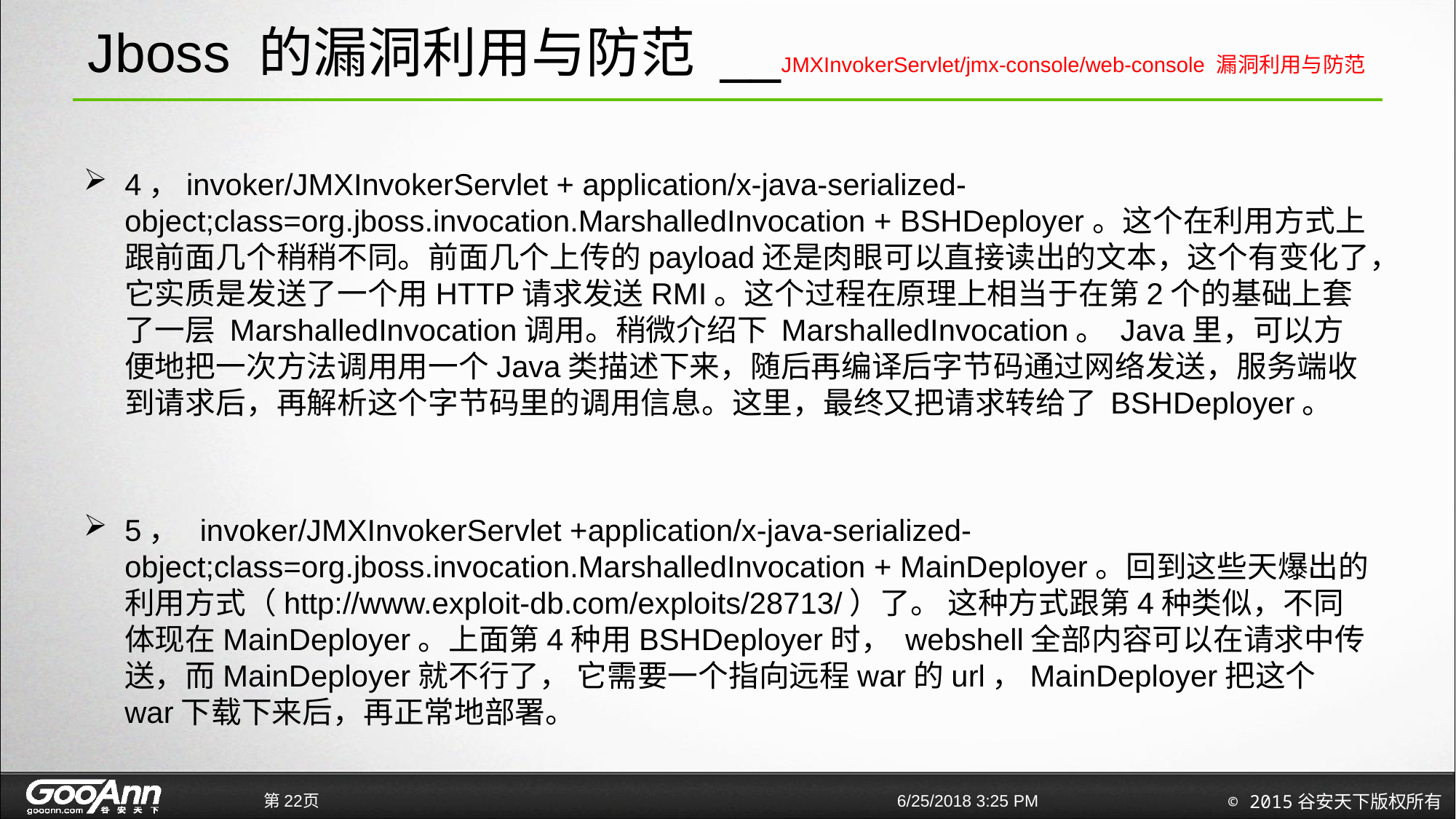

# Jboss 的漏洞利用与防范 __JMXInvokerServlet/jmx-console/web-console 漏洞利用与防范

4，invoker/JMXInvokerServlet + application/x-java-serialized-object;class=org.jboss.invocation.MarshalledInvocation + BSHDeployer。这个在利用方式上跟前面几个稍稍不同。前面几个上传的payload还是肉眼可以直接读出的文本，这个有变化了，它实质是发送了一个用HTTP请求发送RMI。这个过程在原理上相当于在第2个的基础上套了一层 MarshalledInvocation调用。稍微介绍下 MarshalledInvocation。 Java里，可以方便地把一次方法调用用一个Java类描述下来，随后再编译后字节码通过网络发送，服务端收到请求后，再解析这个字节码里的调用信息。这里，最终又把请求转给了 BSHDeployer。

5，  invoker/JMXInvokerServlet +application/x-java-serialized-object;class=org.jboss.invocation.MarshalledInvocation + MainDeployer。回到这些天爆出的利用方式（http://www.exploit-db.com/exploits/28713/）了。 这种方式跟第4种类似，不同体现在MainDeployer。上面第4种用BSHDeployer时， webshell全部内容可以在请求中传送，而MainDeployer就不行了， 它需要一个指向远程war的url，MainDeployer把这个war下载下来后，再正常地部署。